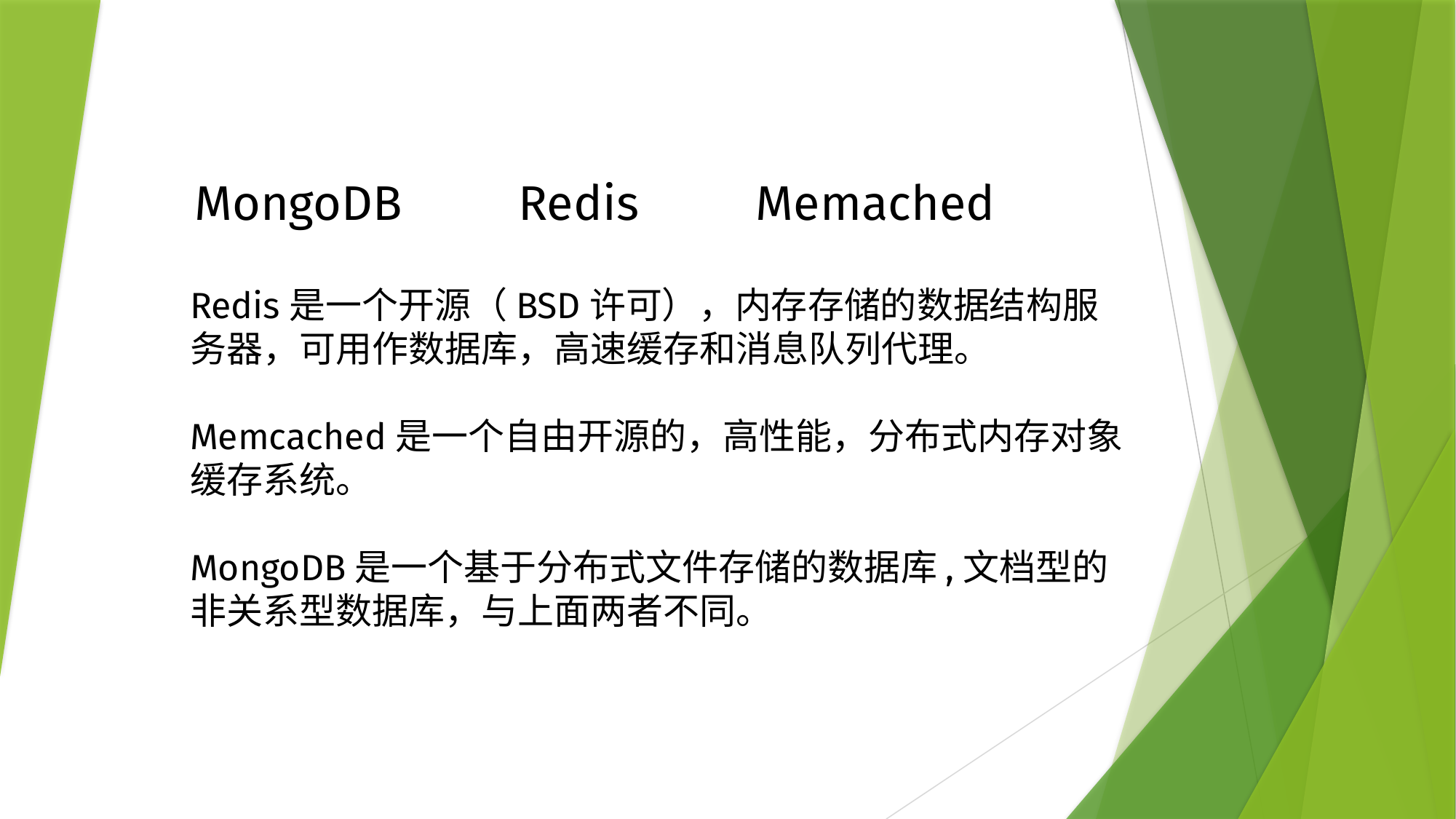

MongoDB         Redis         Memached
Redis是一个开源（BSD许可），内存存储的数据结构服务器，可用作数据库，高速缓存和消息队列代理。

Memcached是一个自由开源的，高性能，分布式内存对象缓存系统。

MongoDB是一个基于分布式文件存储的数据库,文档型的非关系型数据库，与上面两者不同。